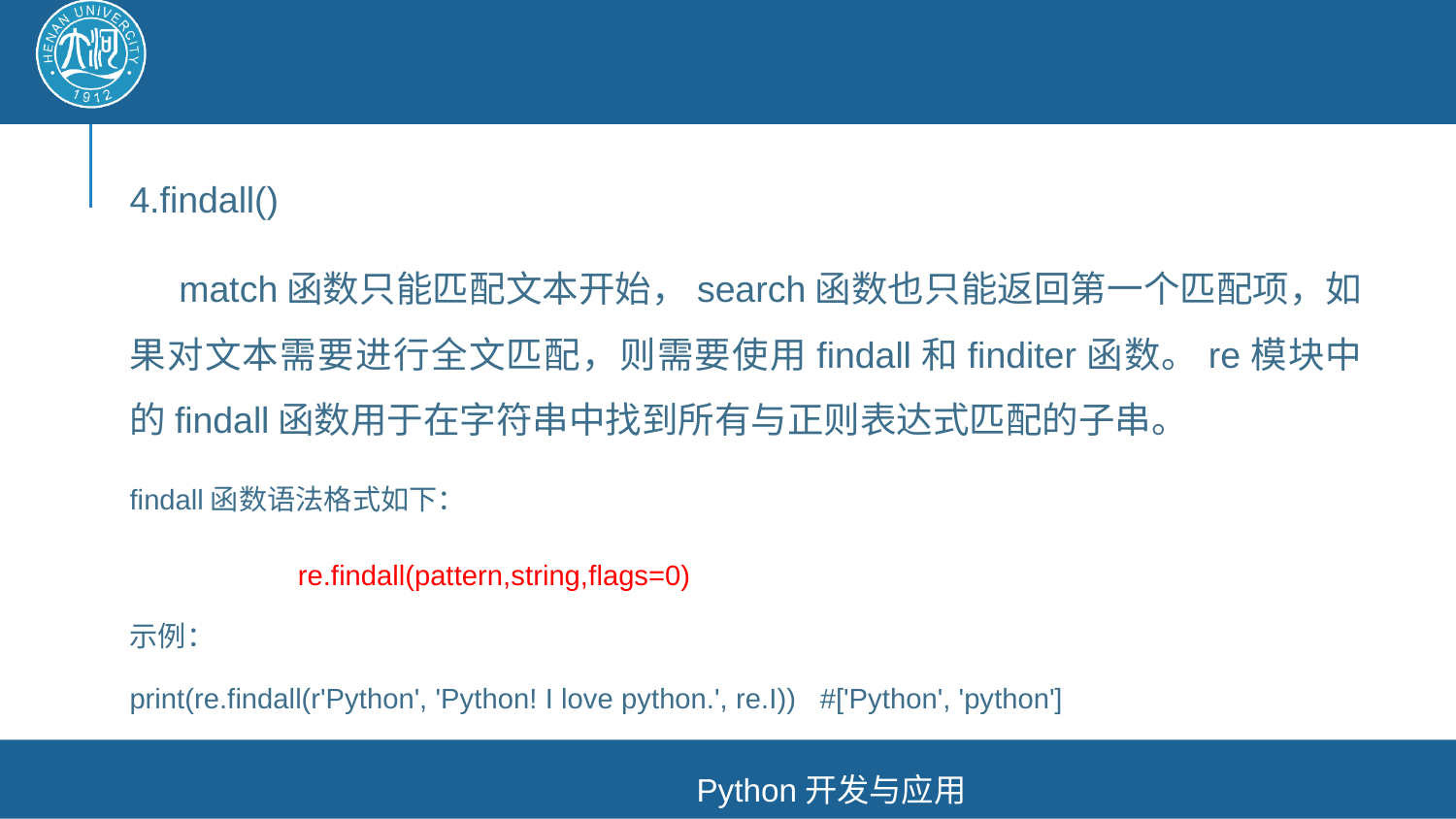

#
4.findall()
     match函数只能匹配文本开始，search函数也只能返回第一个匹配项，如果对文本需要进行全文匹配，则需要使用findall和finditer函数。re模块中的findall函数用于在字符串中找到所有与正则表达式匹配的子串。
findall函数语法格式如下：
                     re.findall(pattern,string,flags=0)
示例：
print(re.findall(r'Python', 'Python! I love python.', re.I))   #['Python', 'python']

Python开发与应用
56